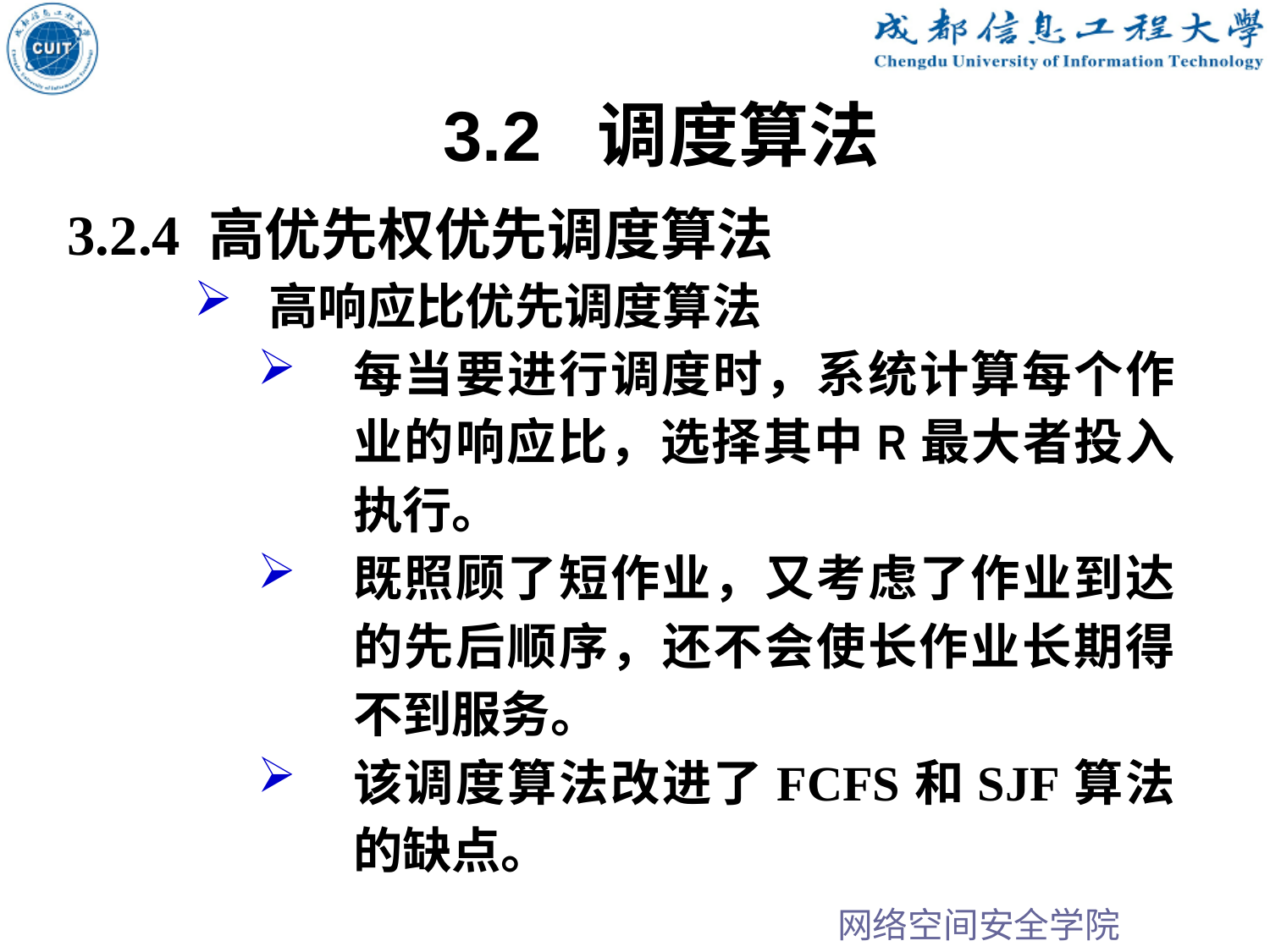

3.2  调度算法
3.2.4 高优先权优先调度算法
高响应比优先调度算法
每当要进行调度时，系统计算每个作业的响应比，选择其中R最大者投入执行。
既照顾了短作业，又考虑了作业到达的先后顺序，还不会使长作业长期得不到服务。
该调度算法改进了FCFS和SJF算法的缺点。